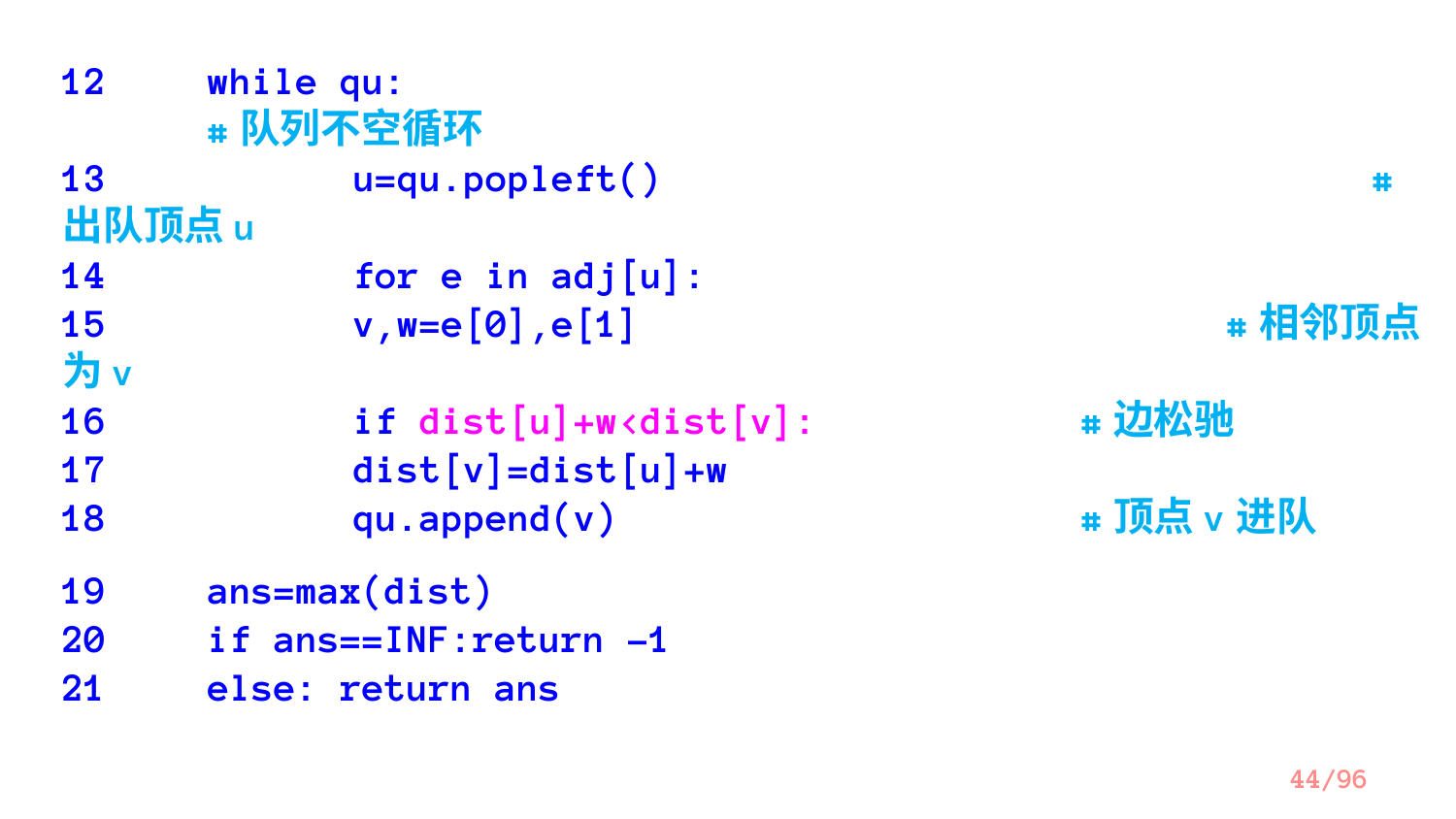

12   	while qu:   								#队列不空循环
13     	u=qu.popleft()    		 			#出队顶点u
14     	for e in adj[u]:
15        	v,w=e[0],e[1]   				#相邻顶点为v
16        	if dist[u]+w<dist[v]:  		#边松驰
17          	dist[v]=dist[u]+w
18          	qu.append(v)      			#顶点v进队
19  	ans=max(dist)
20  	if ans==INF:return -1
21   	else: return ans
44/96